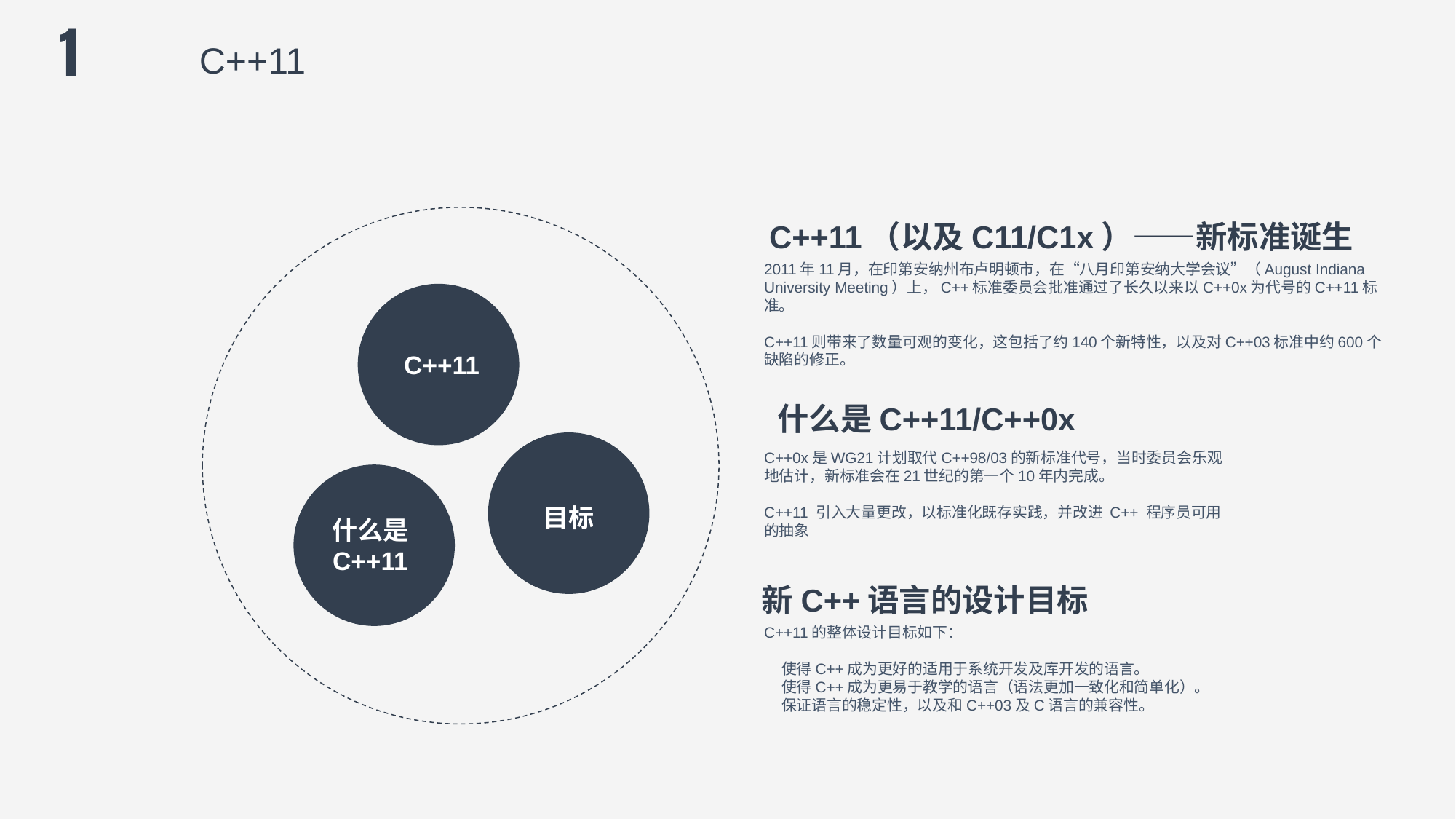

1
C++11

C++11（以及C11/C1x）——新标准诞生
2011年11月，在印第安纳州布卢明顿市，在“八月印第安纳大学会议”（August Indiana University Meeting）上，C++标准委员会批准通过了长久以来以C++0x为代号的C++11标准。

C++11则带来了数量可观的变化，这包括了约140个新特性，以及对C++03标准中约600个缺陷的修正。

C++11
什么是C++11/C++0x

C++0x是WG21计划取代C++98/03的新标准代号，当时委员会乐观地估计，新标准会在21世纪的第一个10年内完成。

C++11 引入大量更改，以标准化既存实践，并改进 C++ 程序员可用的抽象

目标
什么是
C++11
新C++语言的设计目标
C++11的整体设计目标如下：

    使得C++成为更好的适用于系统开发及库开发的语言。
    使得C++成为更易于教学的语言（语法更加一致化和简单化）。
    保证语言的稳定性，以及和C++03及C语言的兼容性。